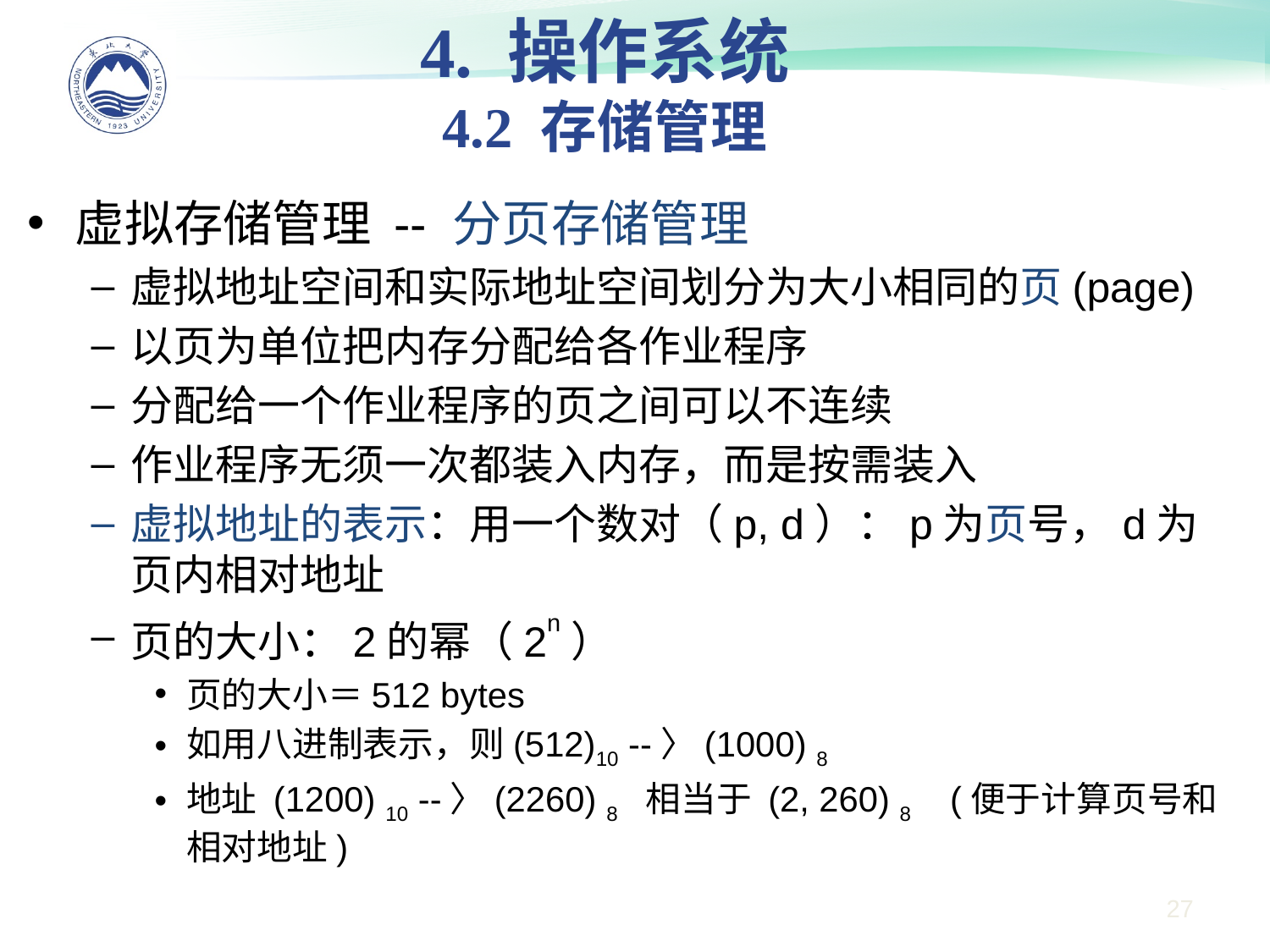

4. 操作系统
4.2 存储管理
虚拟存储管理 -- 分页存储管理
虚拟地址空间和实际地址空间划分为大小相同的页(page)
以页为单位把内存分配给各作业程序
分配给一个作业程序的页之间可以不连续
作业程序无须一次都装入内存，而是按需装入
虚拟地址的表示：用一个数对（p, d）：p为页号，d为页内相对地址
页的大小：2的幂（2n）
页的大小＝512 bytes
如用八进制表示，则(512)10 --〉(1000) 8
地址 (1200) 10 --〉(2260) 8  相当于 (2, 260) 8    (便于计算页号和相对地址)
27